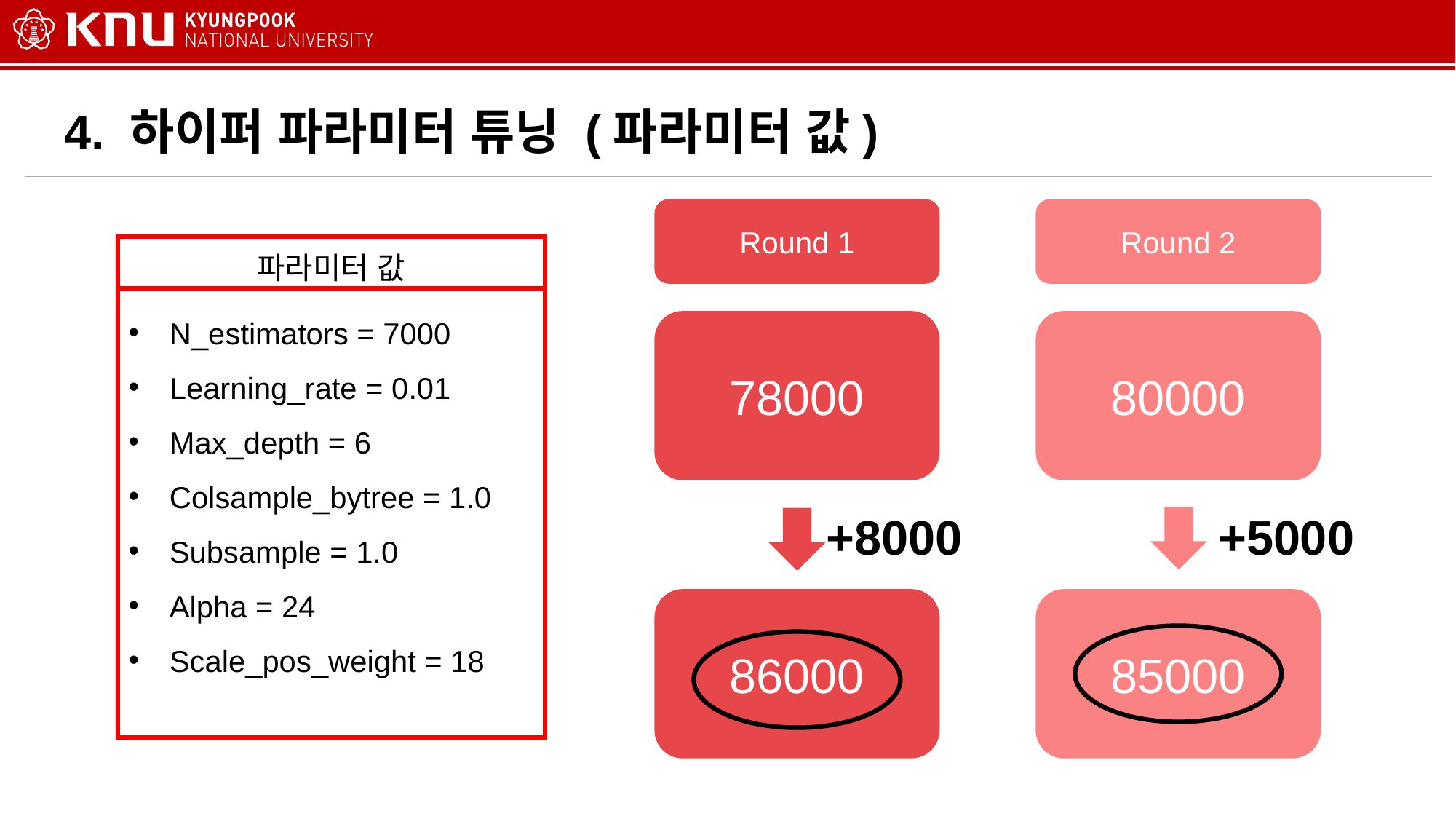

4. 하이퍼 파라미터 튜닝 (파라미터 값)
Round 1
Round 2
N_estimators = 7000
Learning_rate = 0.01
Max_depth = 6
Colsample_bytree = 1.0
Subsample = 1.0
Alpha = 24
Scale_pos_weight = 18
파라미터 값
78000
80000
+8000
+5000

86000
85000